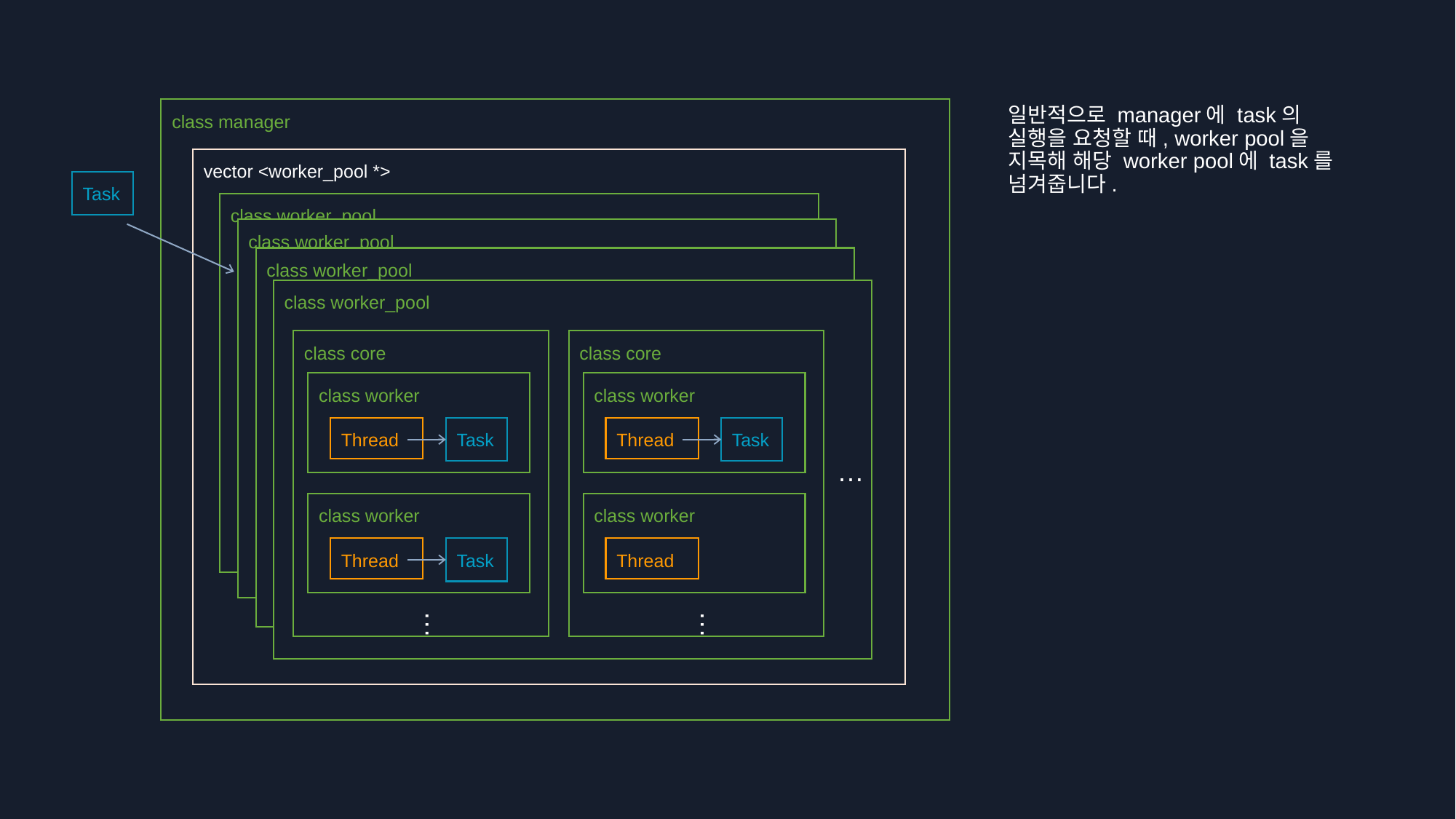

일반적으로 manager에 task의 실행을 요청할 때, worker pool을 지목해 해당 worker pool에 task를 넘겨줍니다.
class manager
vector <worker_pool *>
class worker_pool
class core
class worker
Thread
Task
class worker
Thread
Task
…
class core
class worker
Thread
Task
class worker
Thread
…
…
class worker_pool
class core
class worker
Thread
Task
class worker
Thread
Task
…
class core
class worker
Thread
Task
class worker
Thread
…
…
class worker_pool
class core
class worker
Thread
Task
class worker
Thread
Task
…
class core
class worker
Thread
Task
class worker
Thread
…
…
class worker_pool
class core
class worker
Thread
Task
class worker
Thread
Task
…
class core
class worker
Thread
Task
class worker
Thread
…
…
Task